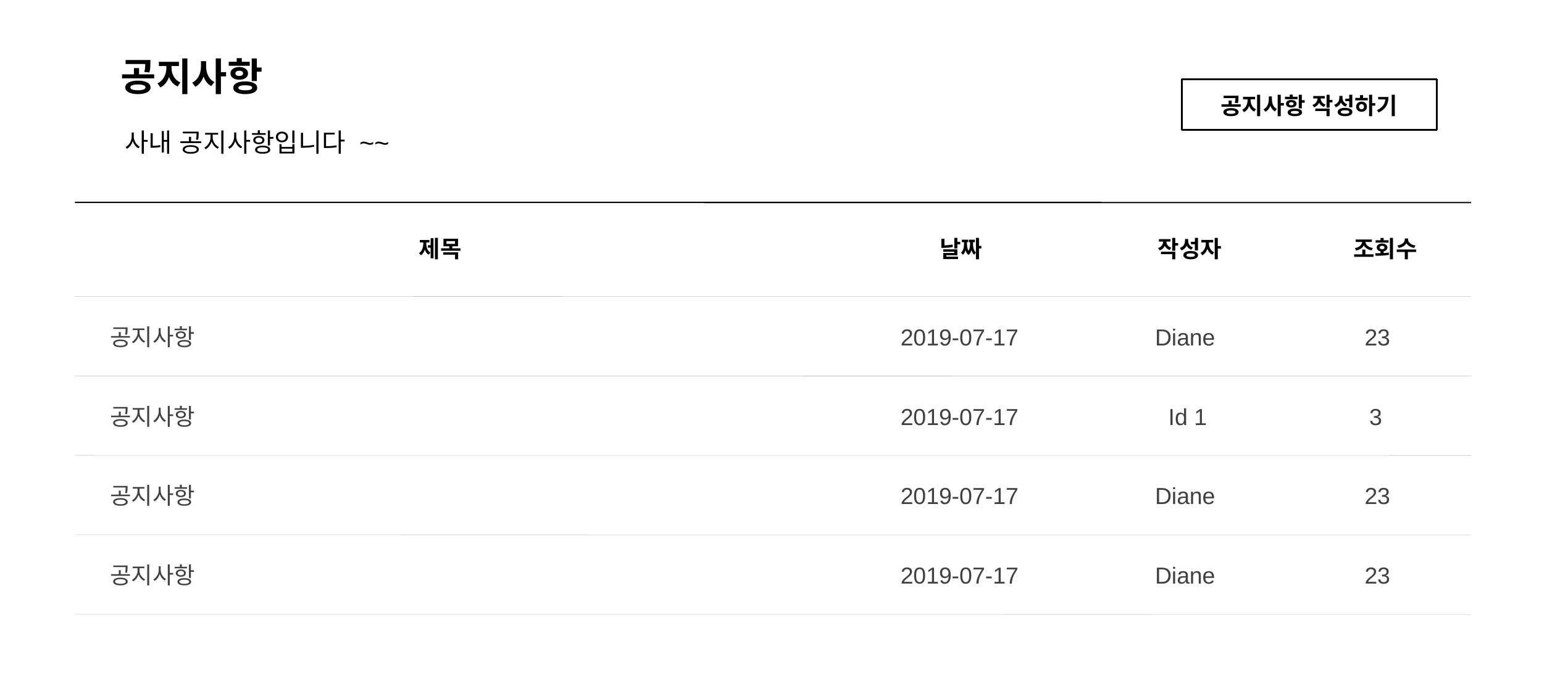

# 공지사항
공지사항 작성하기
사내 공지사항입니다 ~~
제목
날짜
작성자
조회수
공지사항
2019-07-17
Diane
23
공지사항
2019-07-17
Id 1
3
공지사항
2019-07-17
Diane
23
공지사항
2019-07-17
Diane
23